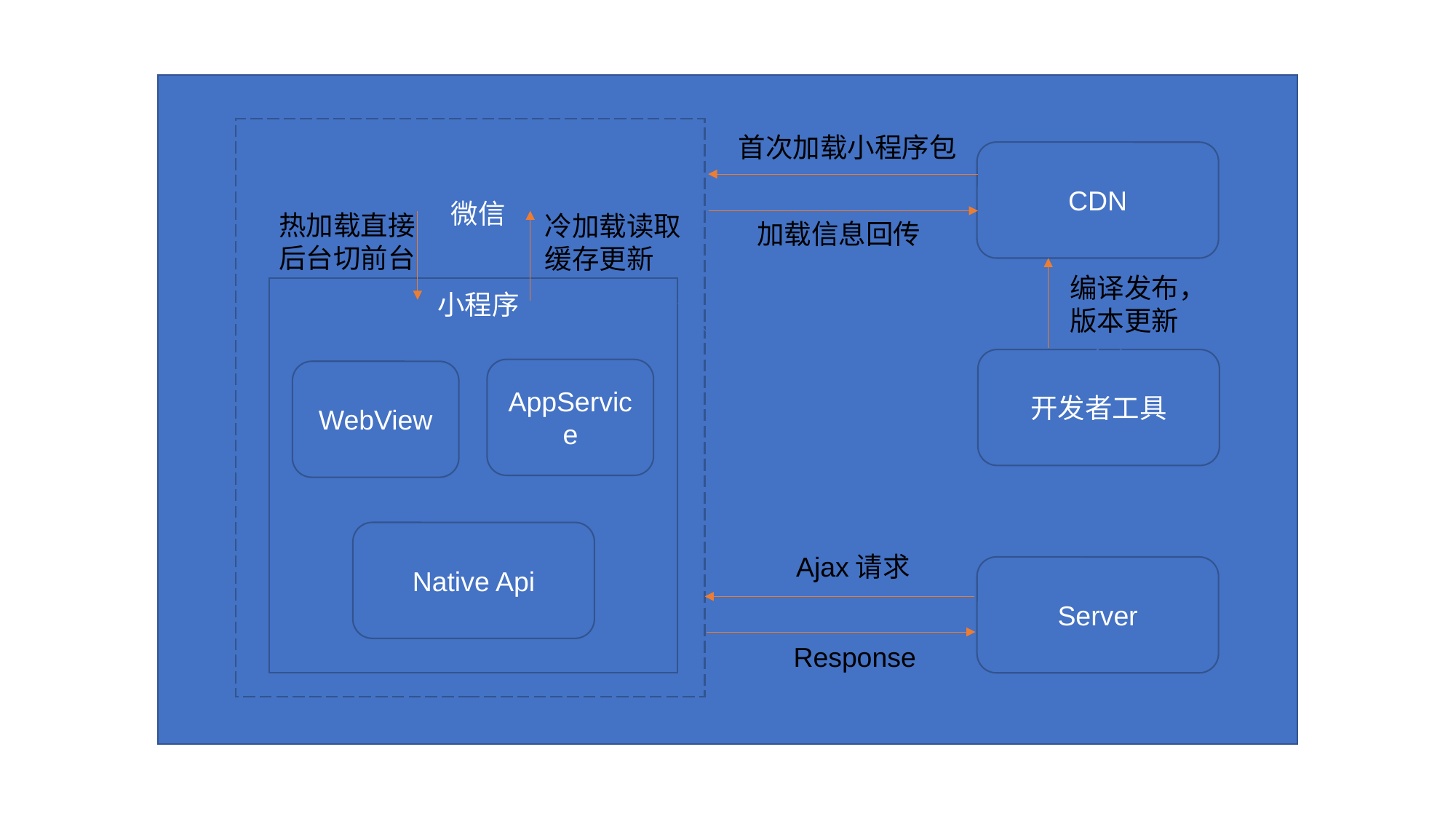

首次加载小程序包
CDN
微信
热加载直接
后台切前台
冷加载读取缓存更新
加载信息回传
编译发布，版本更新

小程序
开发者工具
AppService
WebView
Native Api
Ajax请求
Server
Response